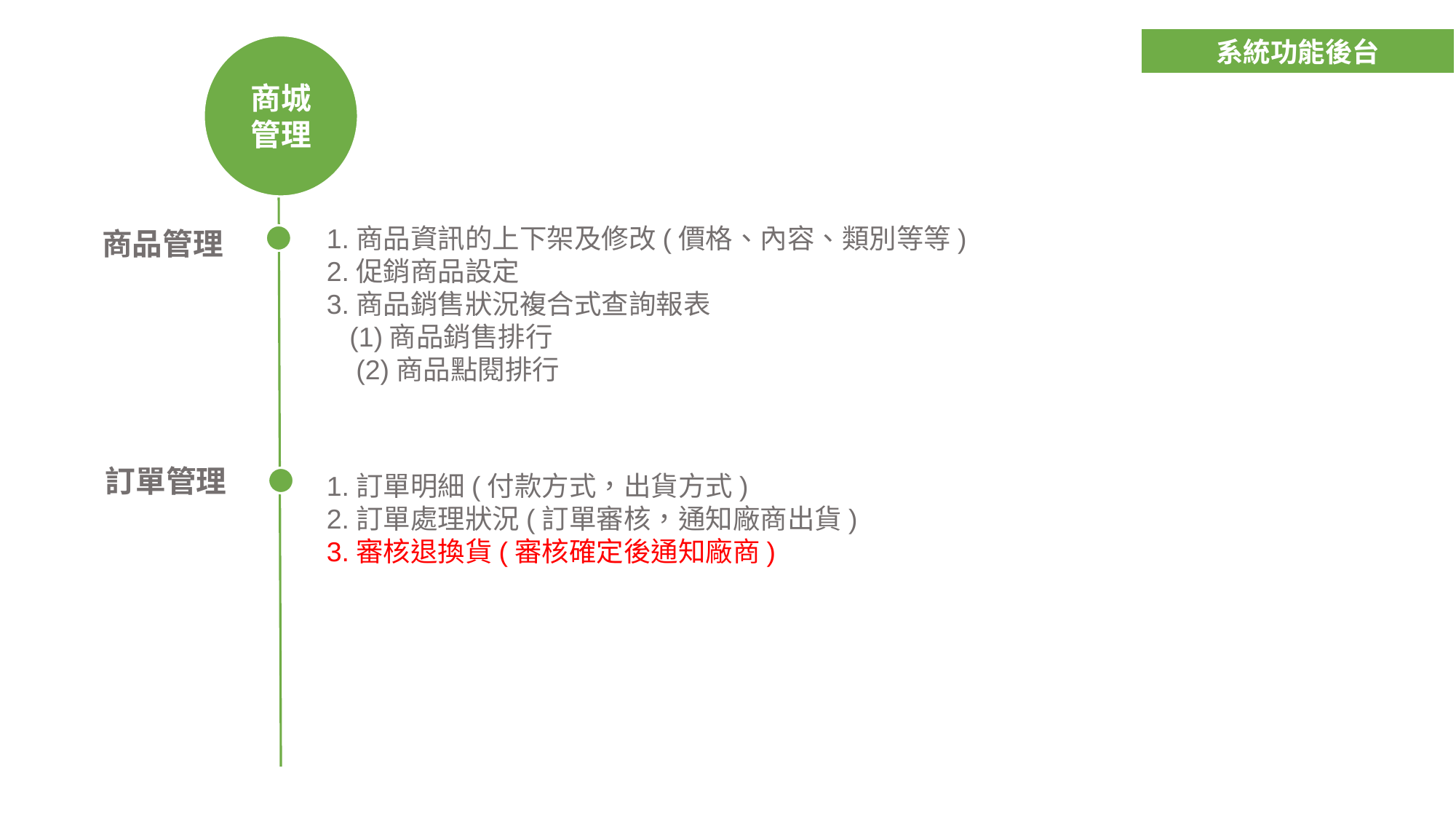

系統功能後台
商城管理
商品管理
1.商品資訊的上下架及修改(價格、內容、類別等等)
2.促銷商品設定
3.商品銷售狀況複合式查詢報表
   (1)商品銷售排行
   (2)商品點閱排行

訂單管理
1.訂單明細(付款方式，出貨方式)
2.訂單處理狀況(訂單審核，通知廠商出貨)
3.審核退換貨(審核確定後通知廠商)